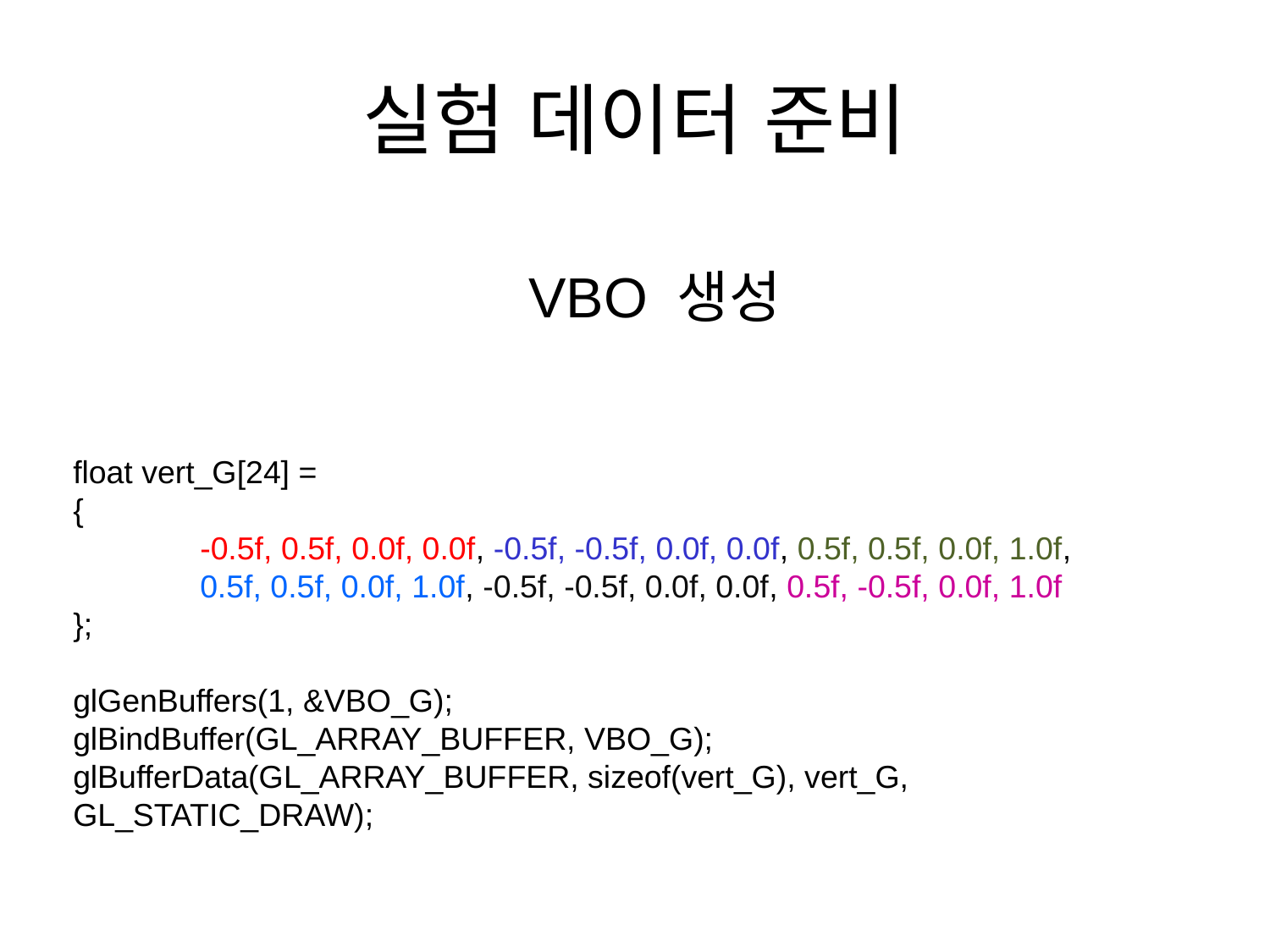

# 실험 데이터 준비
VBO 생성
float vert_G[24] =
{
	-0.5f, 0.5f, 0.0f, 0.0f, -0.5f, -0.5f, 0.0f, 0.0f, 0.5f, 0.5f, 0.0f, 1.0f,
  	0.5f, 0.5f, 0.0f, 1.0f, -0.5f, -0.5f, 0.0f, 0.0f, 0.5f, -0.5f, 0.0f, 1.0f
};

glGenBuffers(1, &VBO_G);
glBindBuffer(GL_ARRAY_BUFFER, VBO_G);
glBufferData(GL_ARRAY_BUFFER, sizeof(vert_G), vert_G, GL_STATIC_DRAW);